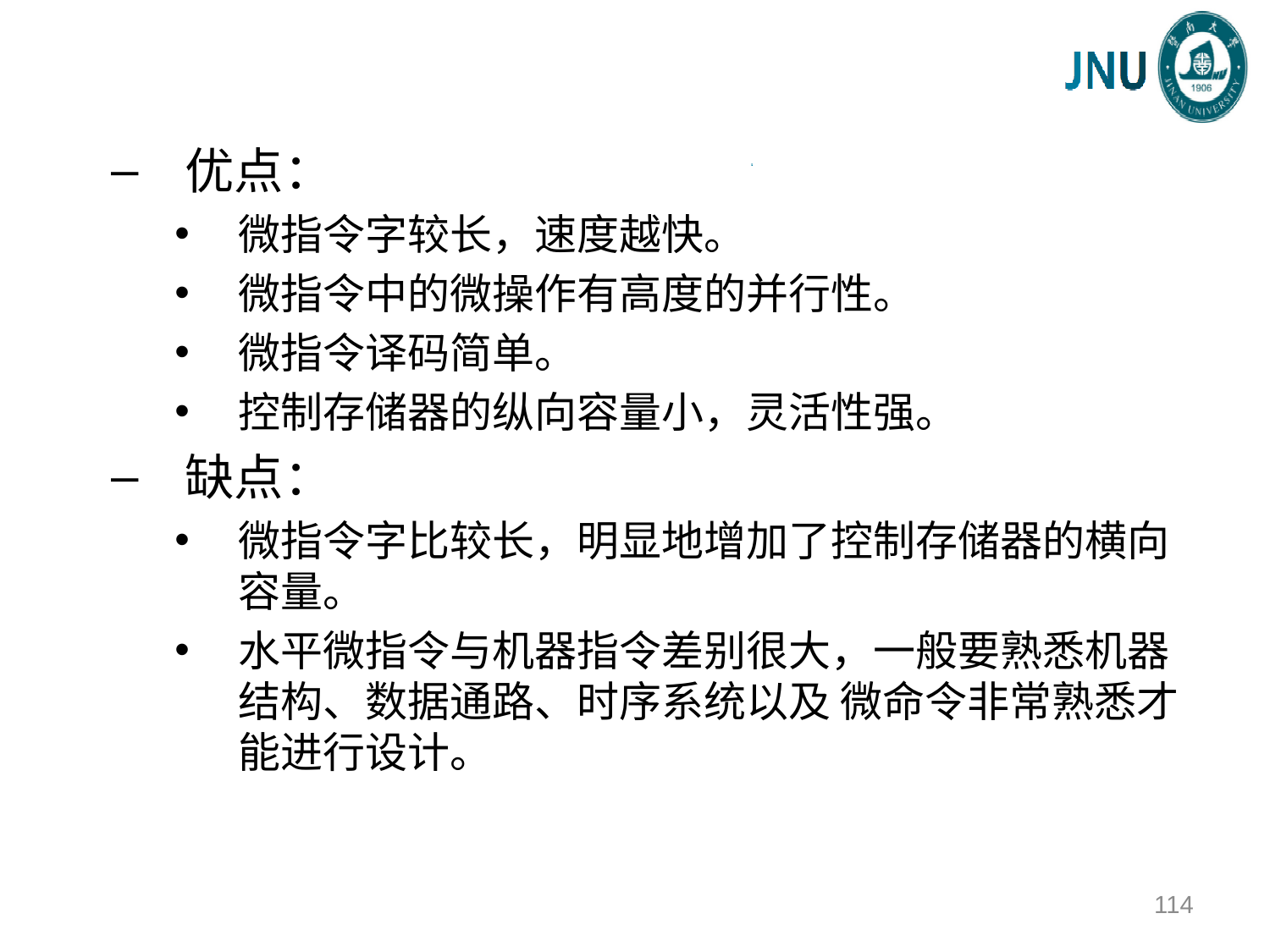

优点：
微指令字较长，速度越快。
微指令中的微操作有高度的并行性。
微指令译码简单。
控制存储器的纵向容量小，灵活性强。
缺点：
微指令字比较长，明显地增加了控制存储器的横向容量。
水平微指令与机器指令差别很大，一般要熟悉机器结构、数据通路、时序系统以及 微命令非常熟悉才能进行设计。
114